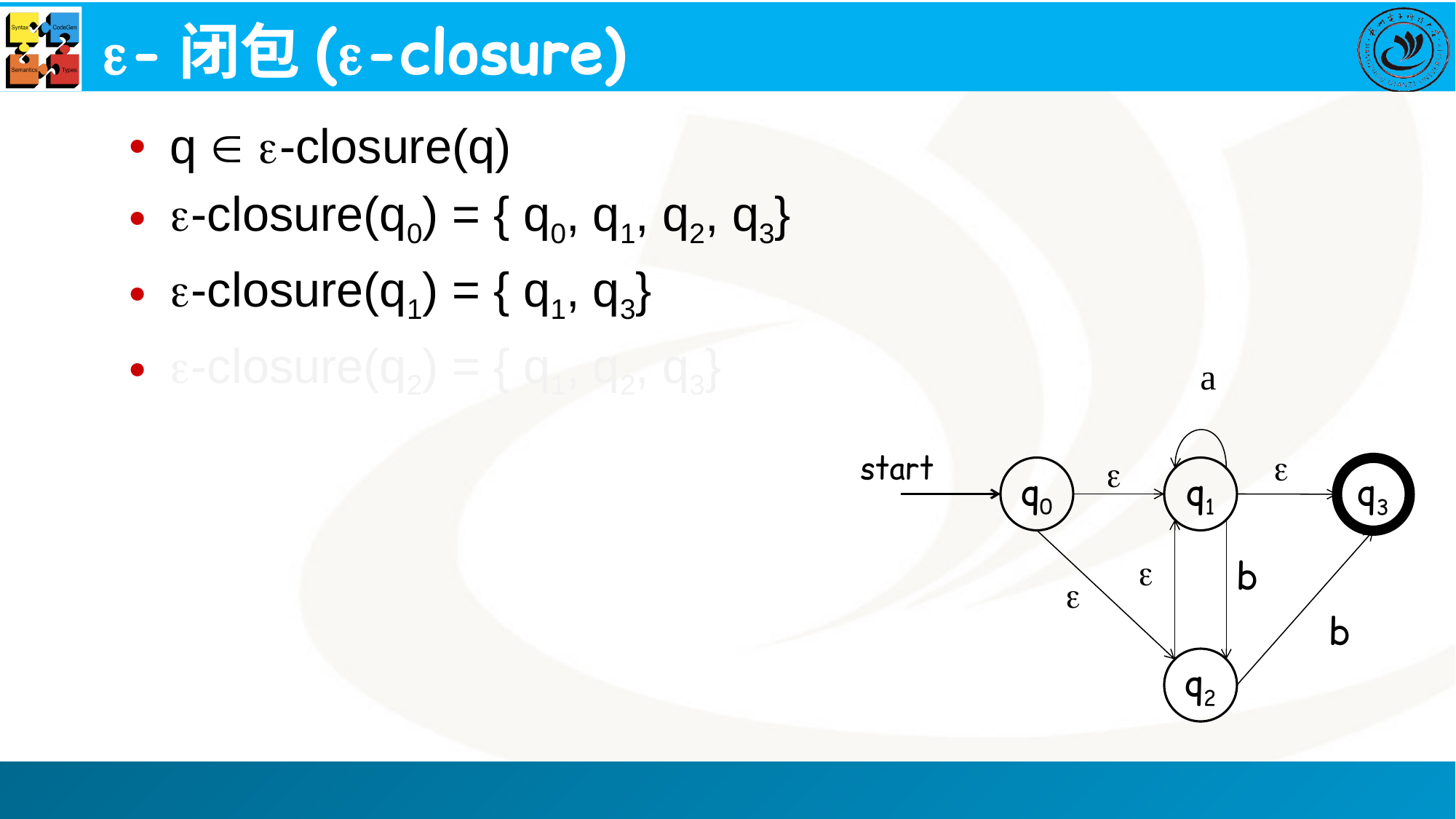

# ε-闭包(ε-closure)
q ∈ ε-closure(q)
ε-closure(q0) = { q0, q1, q2, q3}
ε-closure(q1) = { q1, q3}
ε-closure(q2) = { q1, q2, q3}

a
ε
start
ε
q0
q1
q3
ε
b
ε
b
q2
32